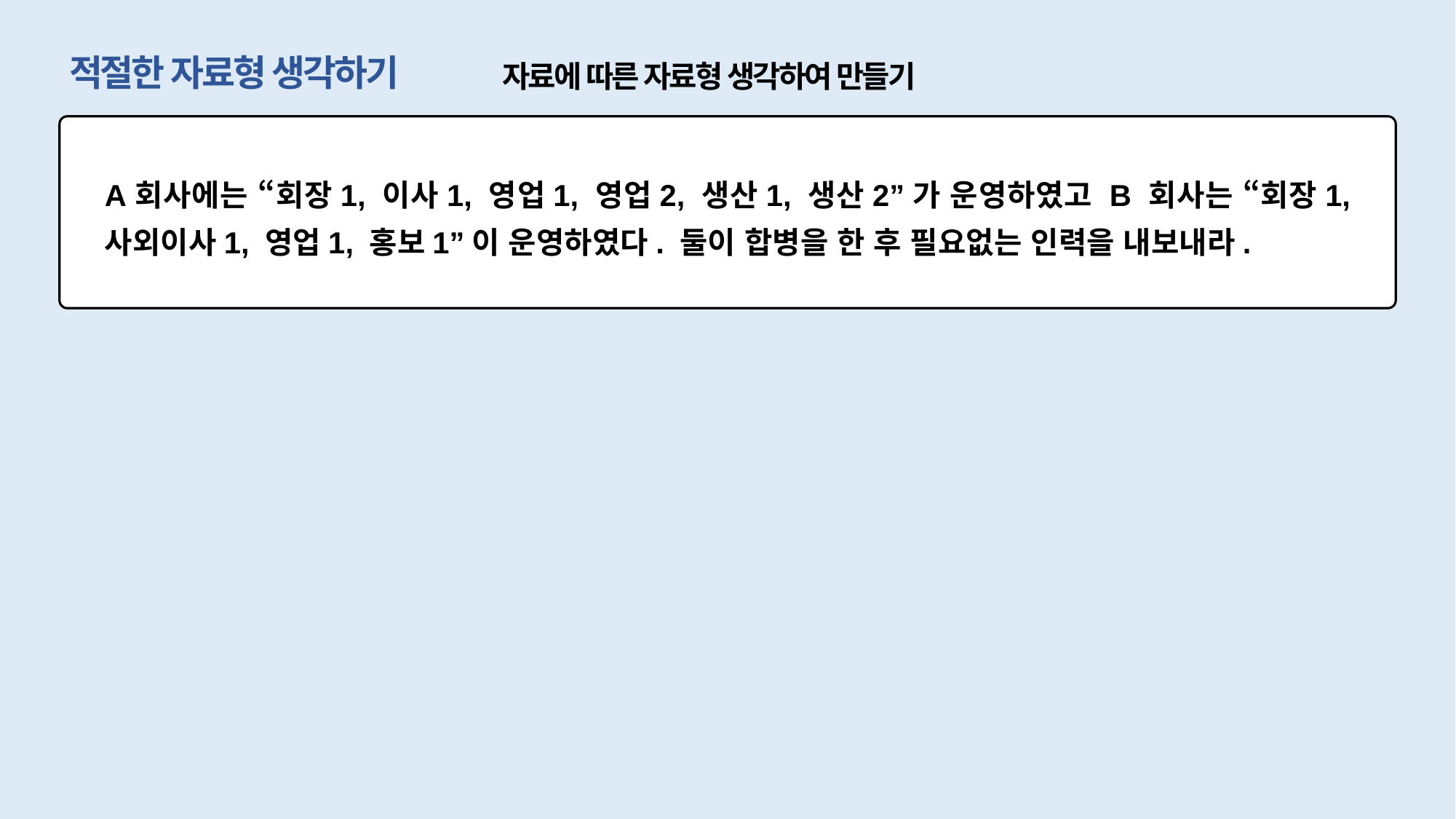

적절한 자료형 생각하기
자료에 따른 자료형 생각하여 만들기
A회사에는 “회장1, 이사1, 영업1, 영업2, 생산1, 생산2”가 운영하였고 B 회사는 “회장1, 사외이사1, 영업1, 홍보1”이 운영하였다. 둘이 합병을 한 후 필요없는 인력을 내보내라.